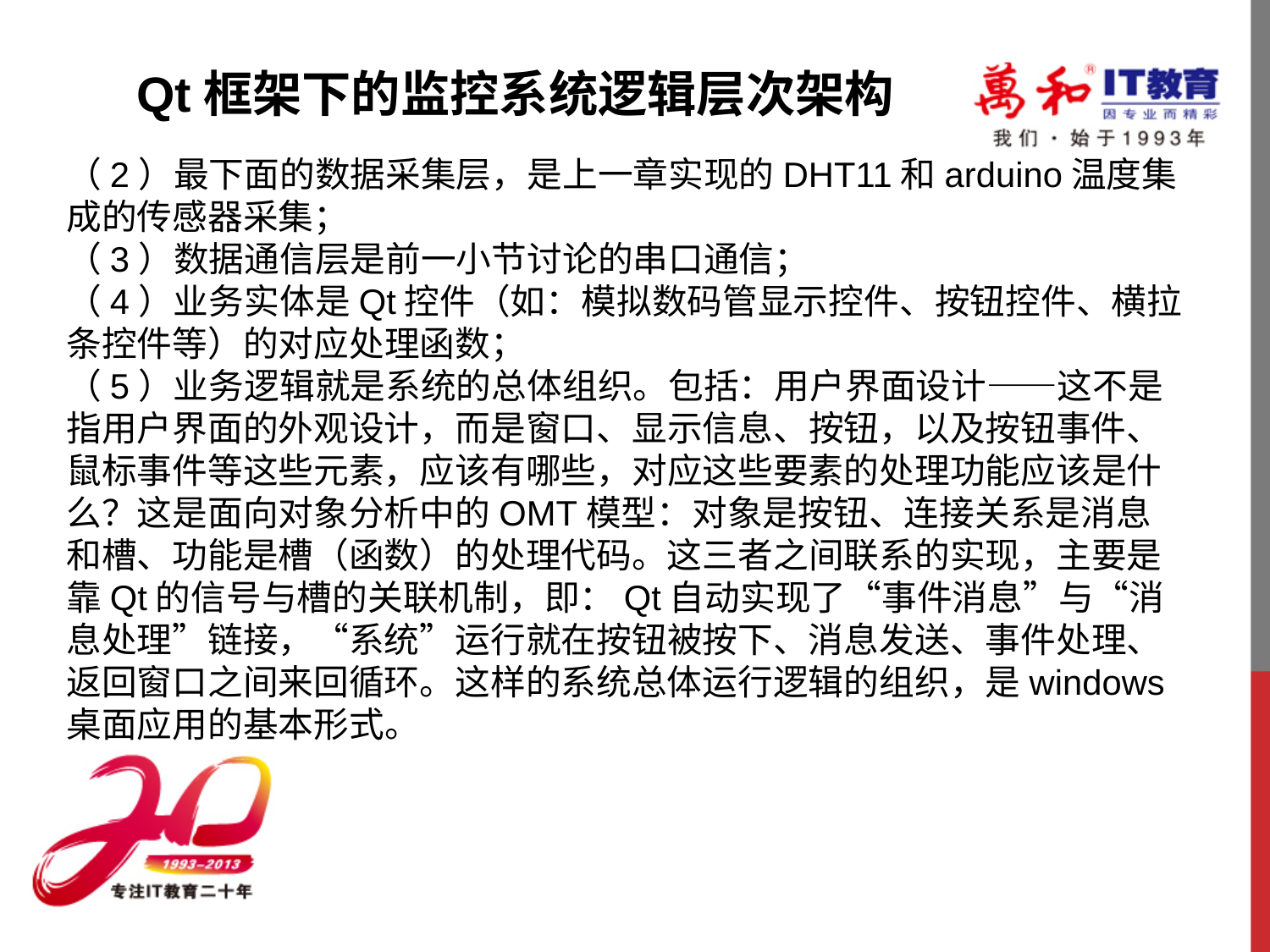

Qt框架下的监控系统逻辑层次架构
（2）最下面的数据采集层，是上一章实现的DHT11和arduino温度集成的传感器采集；
（3）数据通信层是前一小节讨论的串口通信；
（4）业务实体是Qt控件（如：模拟数码管显示控件、按钮控件、横拉条控件等）的对应处理函数；
（5）业务逻辑就是系统的总体组织。包括：用户界面设计——这不是指用户界面的外观设计，而是窗口、显示信息、按钮，以及按钮事件、鼠标事件等这些元素，应该有哪些，对应这些要素的处理功能应该是什么？这是面向对象分析中的OMT模型：对象是按钮、连接关系是消息和槽、功能是槽（函数）的处理代码。这三者之间联系的实现，主要是靠Qt的信号与槽的关联机制，即：Qt自动实现了“事件消息”与“消息处理”链接，“系统”运行就在按钮被按下、消息发送、事件处理、返回窗口之间来回循环。这样的系统总体运行逻辑的组织，是windows桌面应用的基本形式。